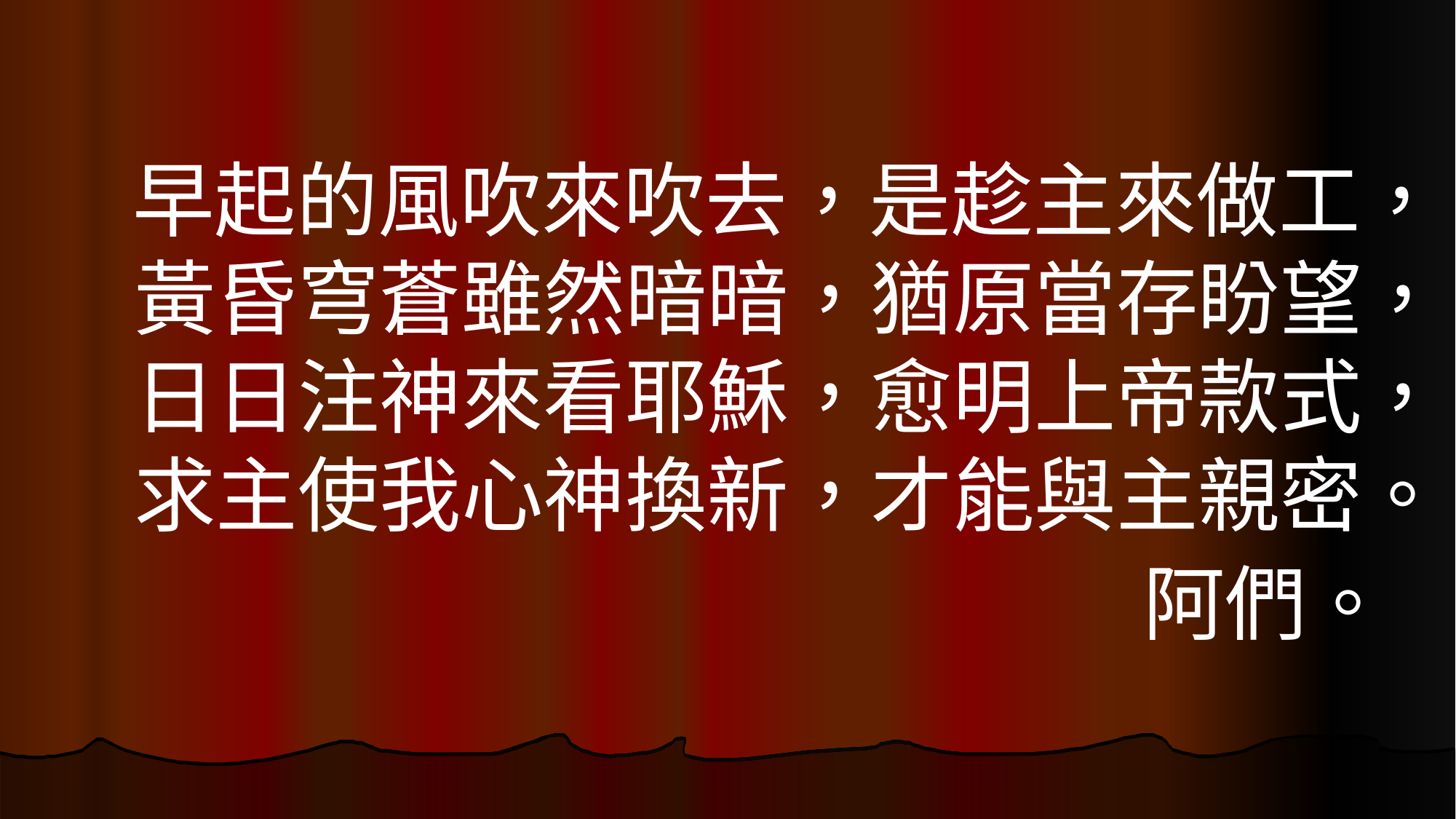

早起的風吹來吹去，是趁主來做工，黃昏穹蒼雖然暗暗，猶原當存盼望，日日注神來看耶穌，愈明上帝款式，求主使我心神換新，才能與主親密。
阿們。